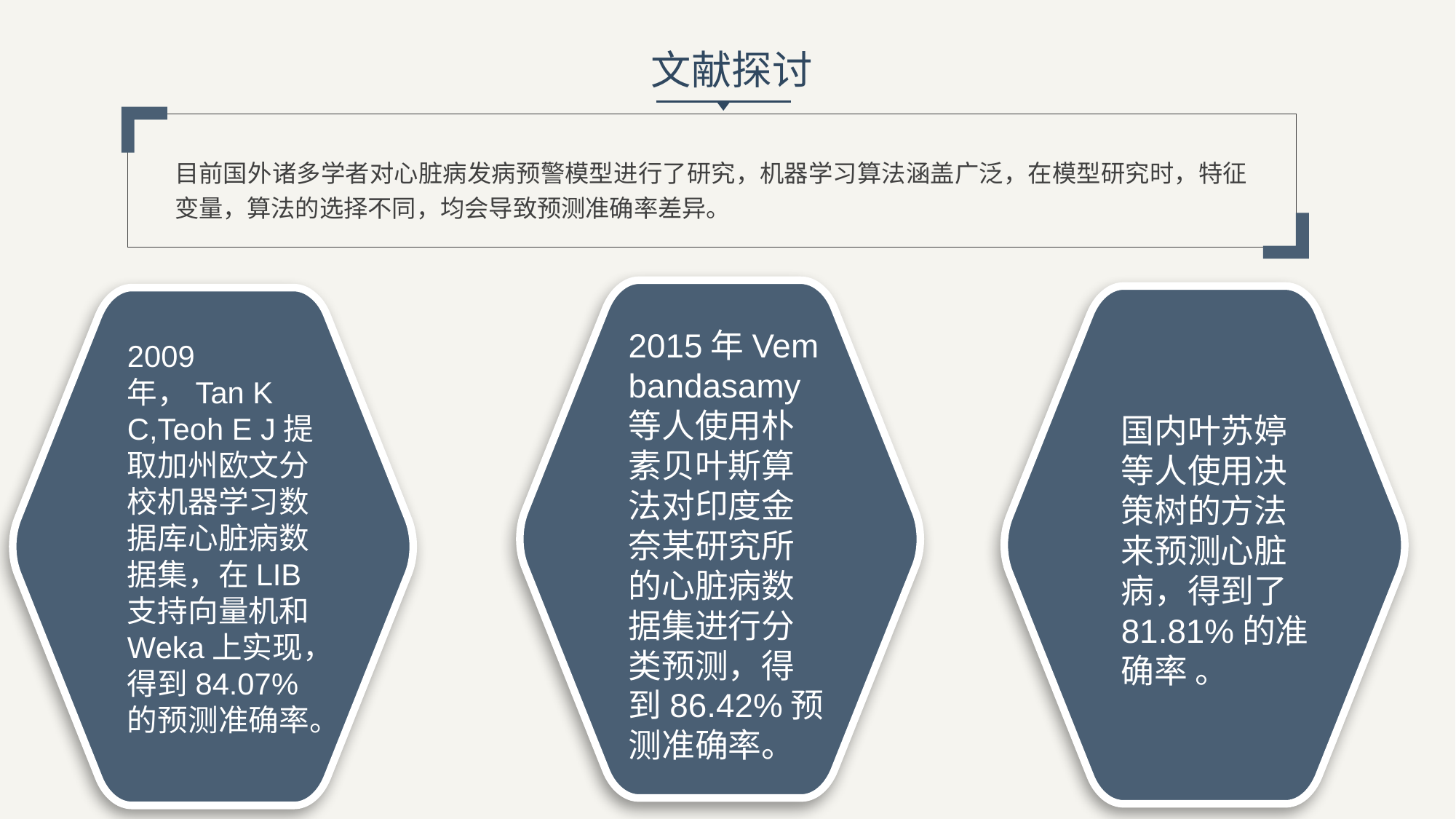

文献探讨

目前国外诸多学者对心脏病发病预警模型进行了研究，机器学习算法涵盖广泛，在模型研究时，特征变量，算法的选择不同，均会导致预测准确率差异。

2015年Vem bandasamy等人使用朴素贝叶斯算法对印度金奈某研究所的心脏病数据集进行分类预测，得到86.42%预测准确率。
2009年，Tan K C,Teoh E J提取加州欧文分校机器学习数据库心脏病数据集，在LIB支持向量机和Weka上实现，得到84.07%的预测准确率。
国内叶苏婷等人使用决策树的方法来预测心脏病，得到了81.81%的准确率 。
延迟符号